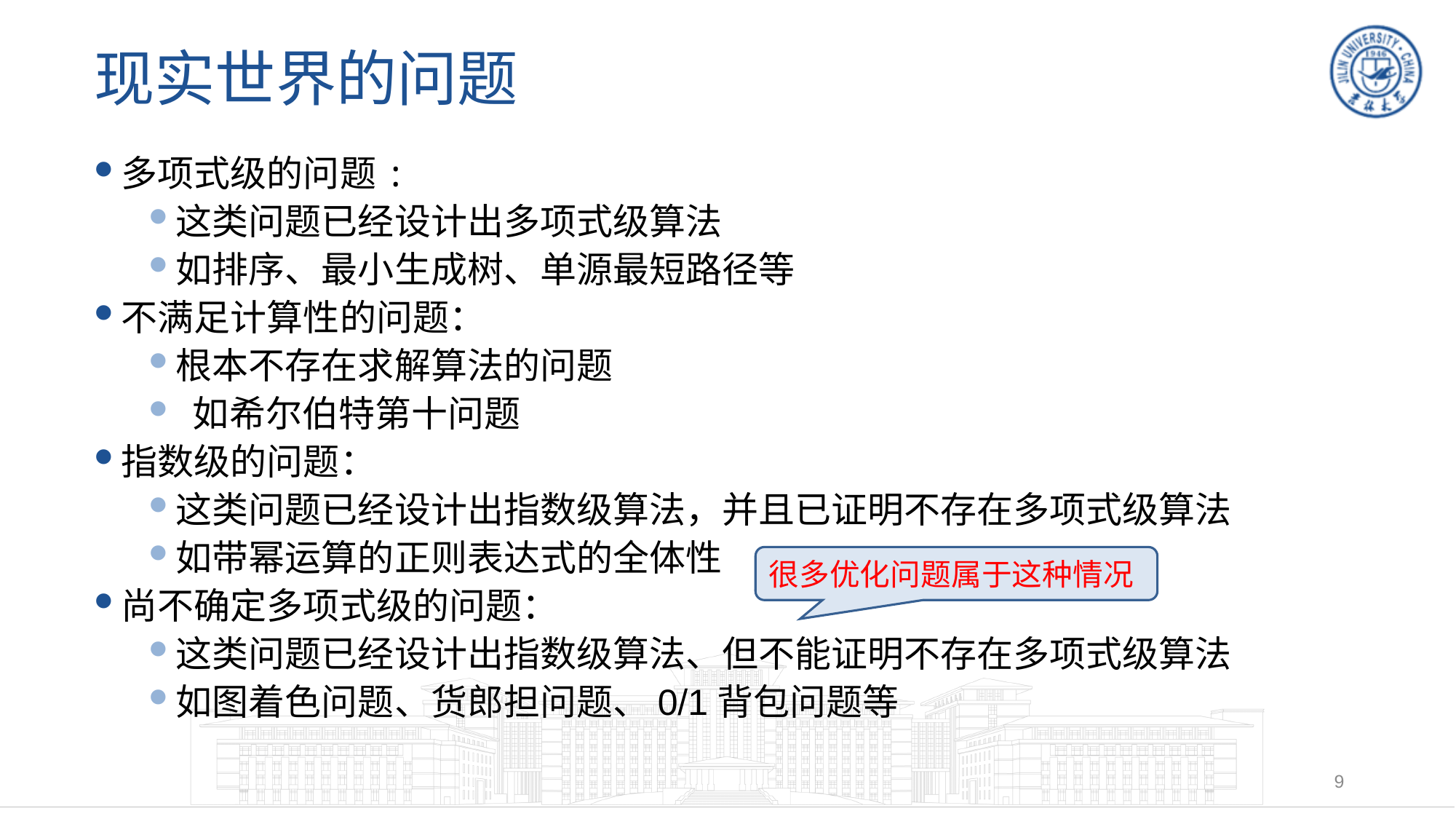

# 现实世界的问题
多项式级的问题:
这类问题已经设计出多项式级算法
如排序、最小生成树、单源最短路径等
不满足计算性的问题：
根本不存在求解算法的问题
 如希尔伯特第十问题
指数级的问题：
这类问题已经设计出指数级算法，并且已证明不存在多项式级算法
如带幂运算的正则表达式的全体性
尚不确定多项式级的问题：
这类问题已经设计出指数级算法、但不能证明不存在多项式级算法
如图着色问题、货郎担问题、0/1背包问题等
很多优化问题属于这种情况
9